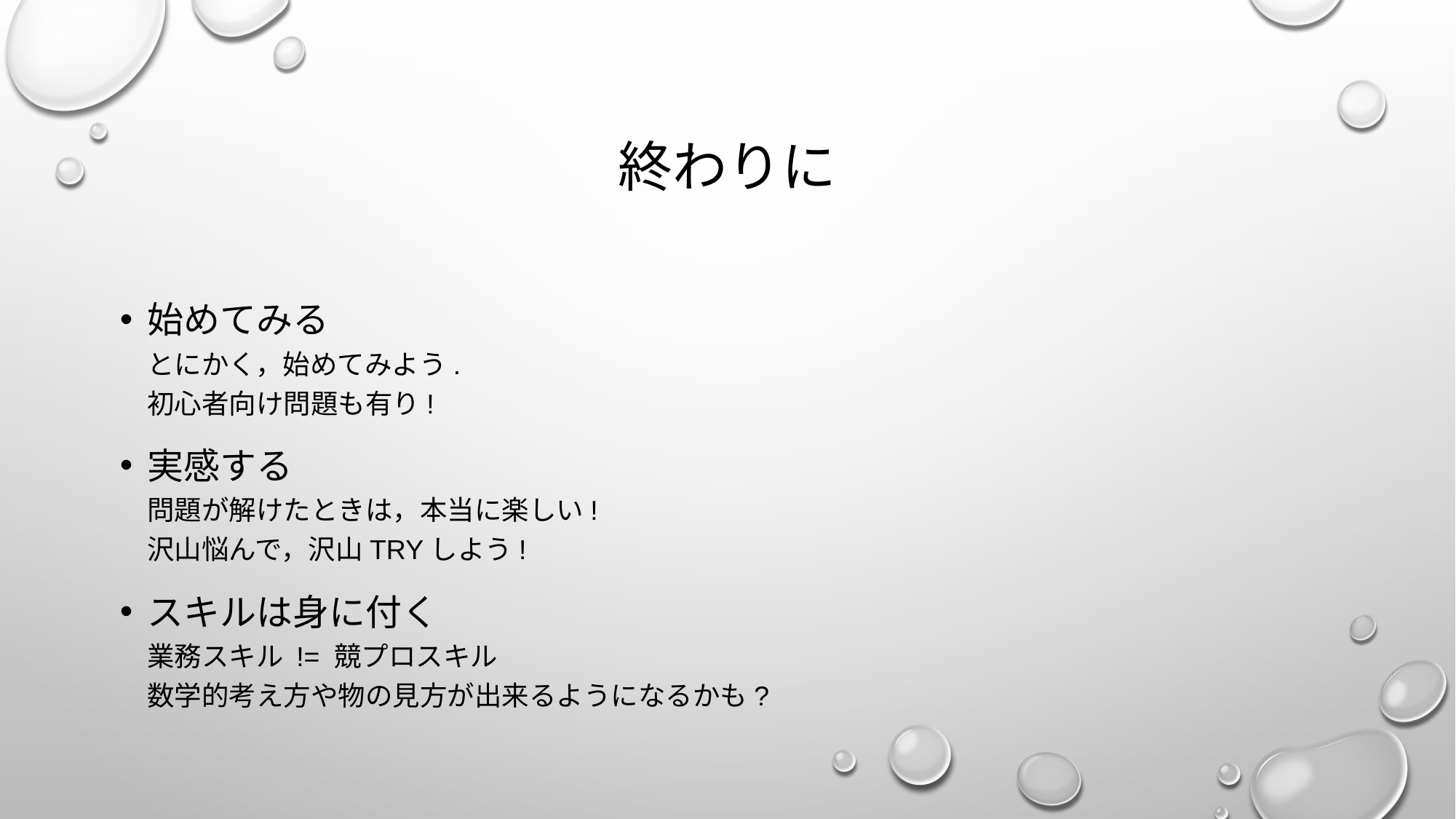

# 終わりに
始めてみる
とにかく，始めてみよう.
初心者向け問題も有り!
実感する
問題が解けたときは，本当に楽しい!
沢山悩んで，沢山TRYしよう!
スキルは身に付く
業務スキル != 競プロスキル
数学的考え方や物の見方が出来るようになるかも?